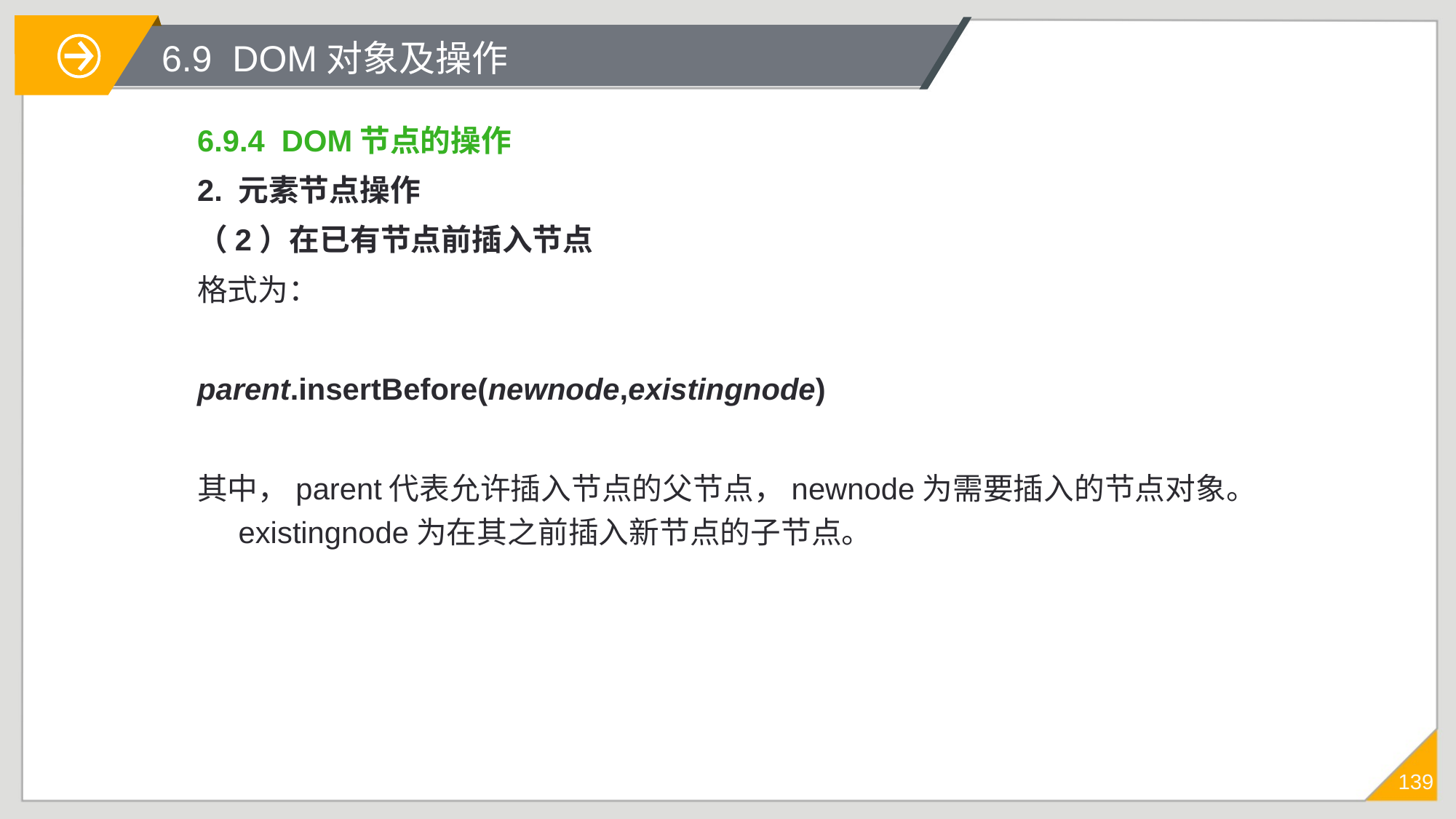

# 6.9  DOM对象及操作
6.9.4  DOM节点的操作
2. 元素节点操作
（2）在已有节点前插入节点
格式为：

parent.insertBefore(newnode,existingnode)

其中，parent代表允许插入节点的父节点，newnode为需要插入的节点对象。existingnode为在其之前插入新节点的子节点。